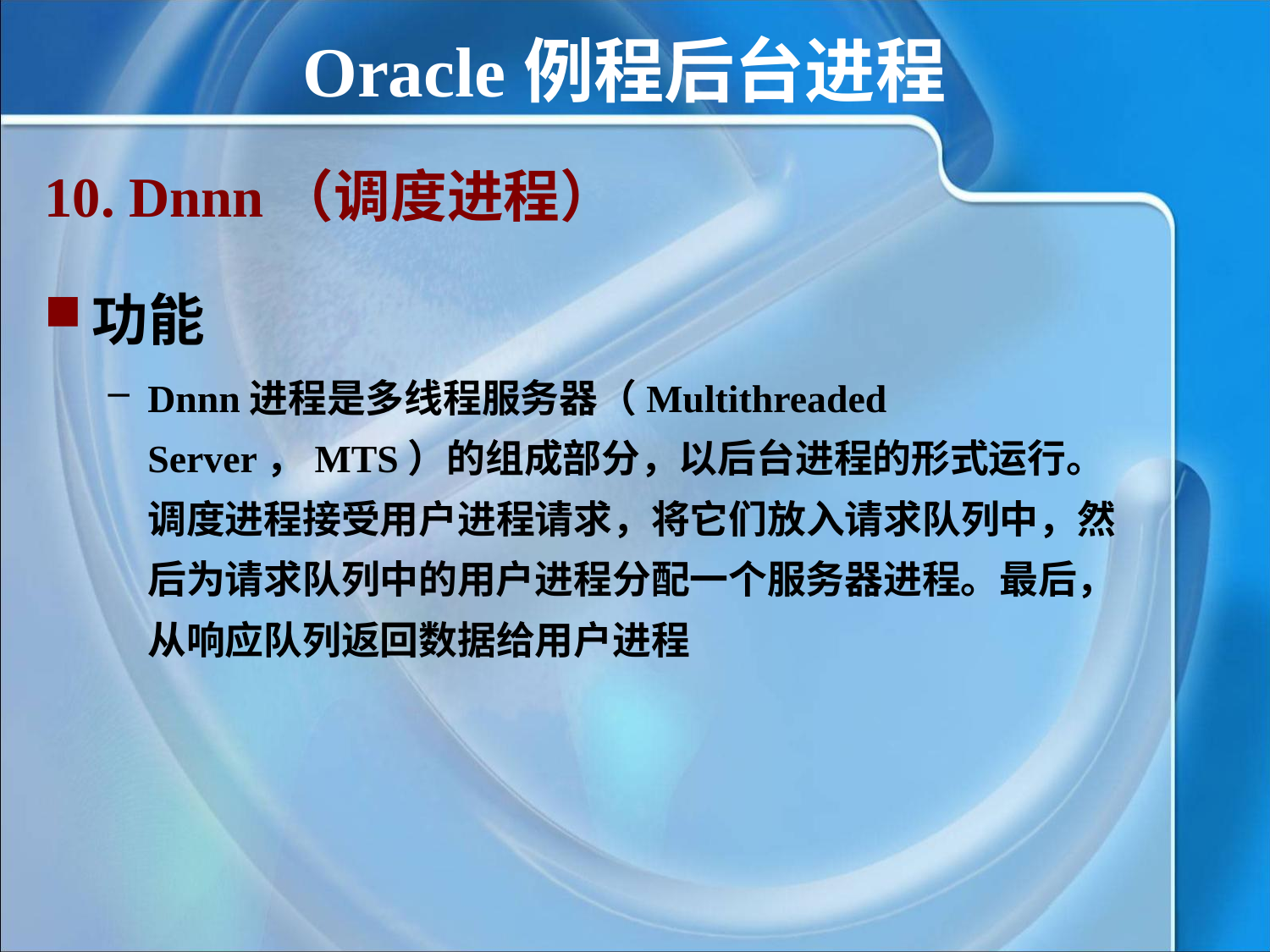

# Oracle例程后台进程
10. Dnnn（调度进程）
功能
Dnnn进程是多线程服务器（Multithreaded Server，MTS）的组成部分，以后台进程的形式运行。调度进程接受用户进程请求，将它们放入请求队列中，然后为请求队列中的用户进程分配一个服务器进程。最后，从响应队列返回数据给用户进程

56